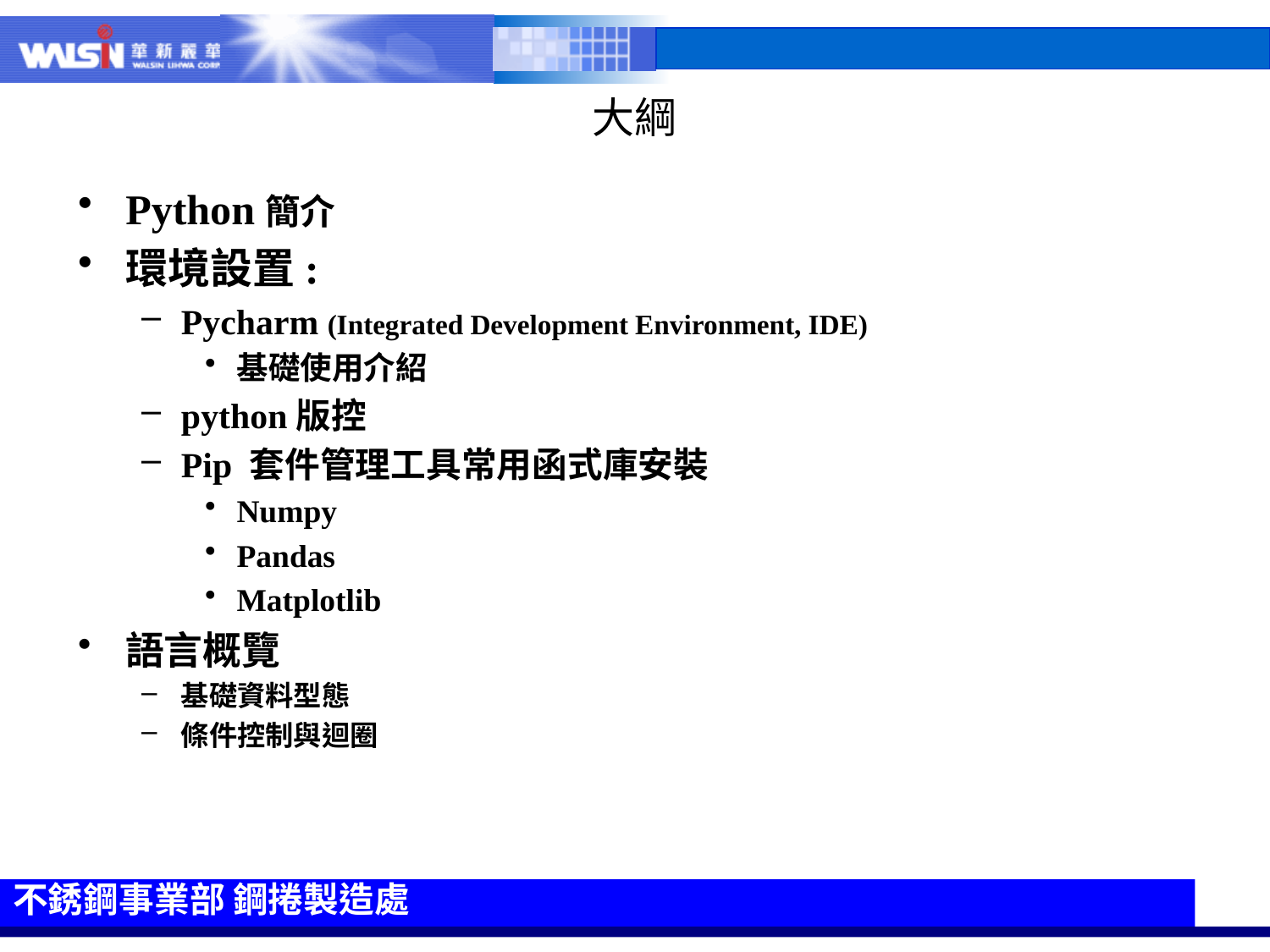

# 大綱
Python簡介
環境設置:
Pycharm (Integrated Development Environment, IDE)
基礎使用介紹
python版控
Pip 套件管理工具常用函式庫安裝
Numpy
Pandas
Matplotlib
語言概覽
基礎資料型態
條件控制與迴圈